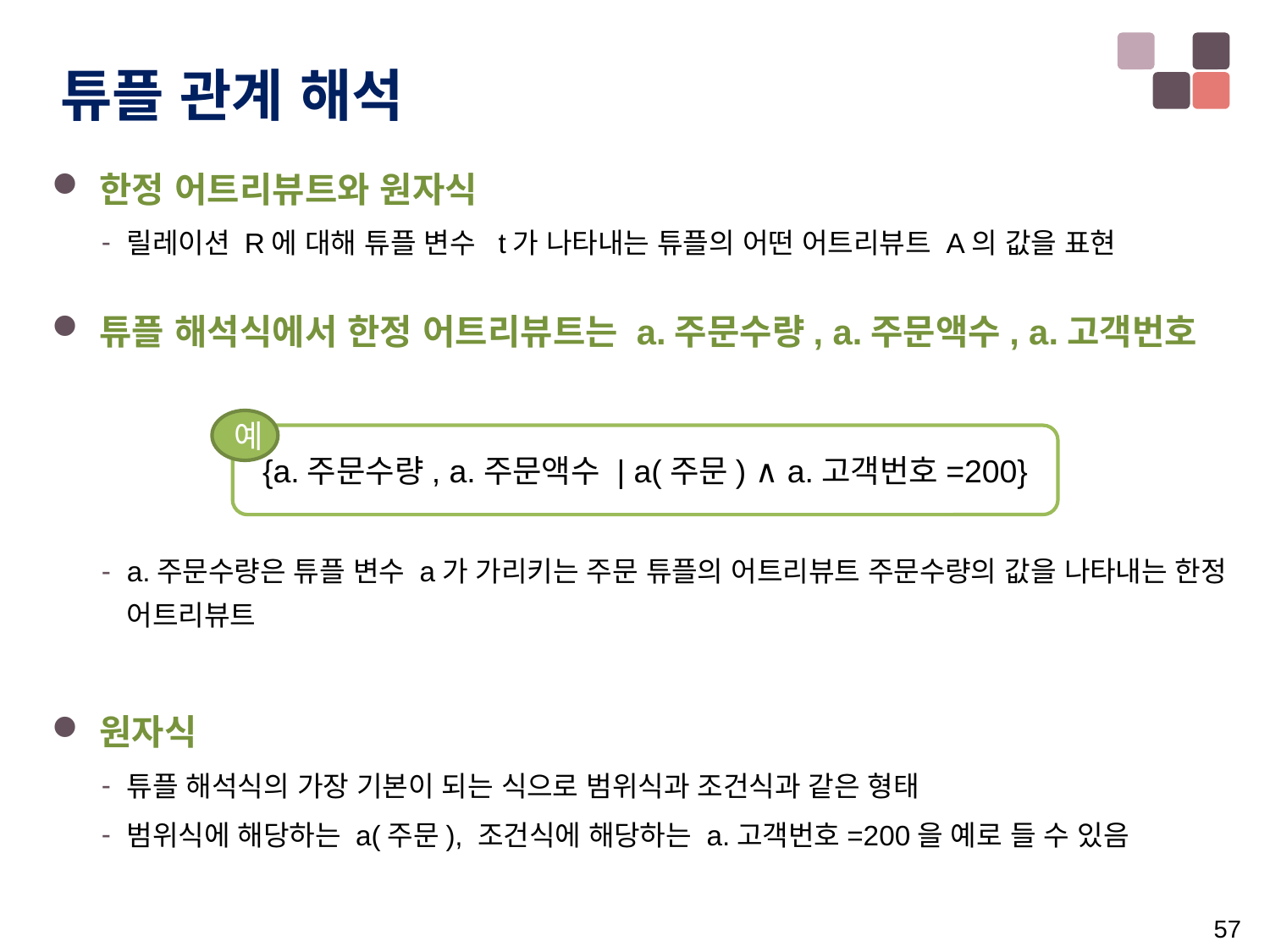

튜플 관계 해석
한정 어트리뷰트와 원자식
릴레이션 R에 대해 튜플 변수  t가 나타내는 튜플의 어떤 어트리뷰트 A의 값을 표현

튜플 해석식에서 한정 어트리뷰트는 a.주문수량, a.주문액수, a.고객번호

a.주문수량은 튜플 변수 a가 가리키는 주문 튜플의 어트리뷰트 주문수량의 값을 나타내는 한정 어트리뷰트

원자식
튜플 해석식의 가장 기본이 되는 식으로 범위식과 조건식과 같은 형태
범위식에 해당하는 a(주문), 조건식에 해당하는 a.고객번호=200을 예로 들 수 있음

예
{a.주문수량, a.주문액수 | a(주문) ∧ a.고객번호=200}
57